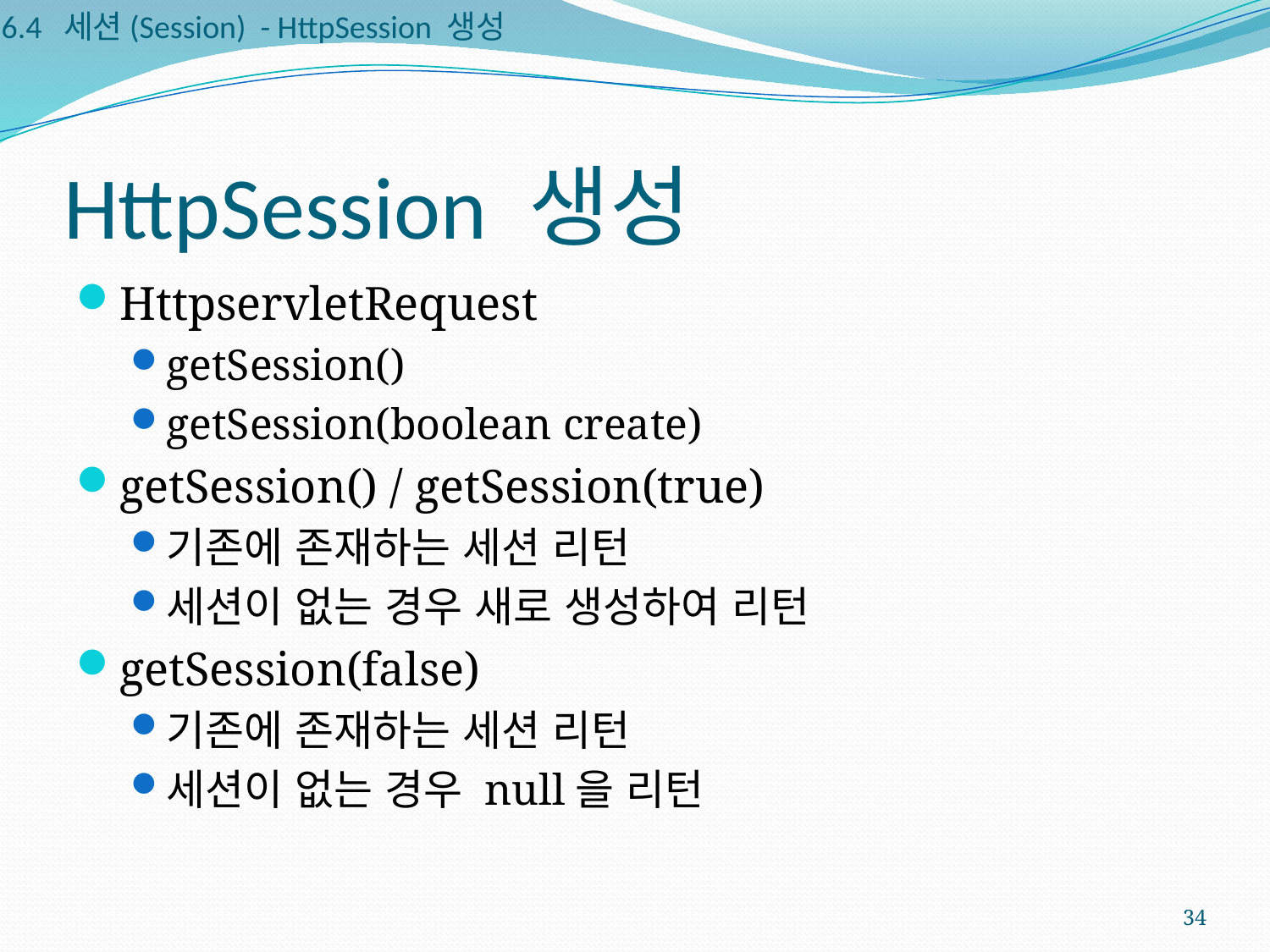

6.4  세션(Session)  - HttpSession 생성
# HttpSession 생성
HttpservletRequest
getSession()
getSession(boolean create)
getSession() / getSession(true)
기존에 존재하는 세션 리턴
세션이 없는 경우 새로 생성하여 리턴
getSession(false)
기존에 존재하는 세션 리턴
세션이 없는 경우 null을 리턴
34